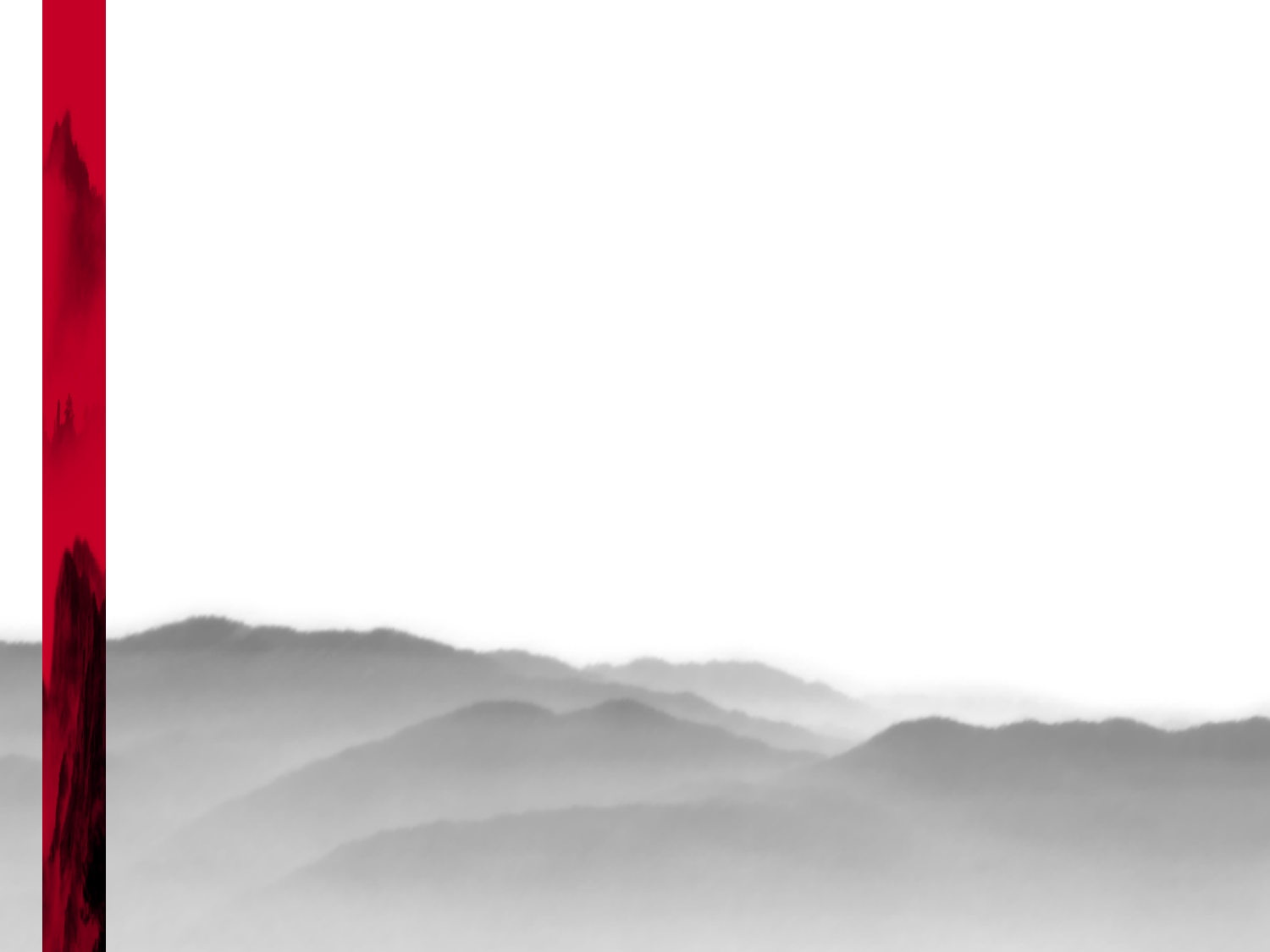

#
在(       )运算中，使用顺序表比链表好。  
A．插入      B．删除
     C．根据序号查找  D．根据元素值查找
带头结点的单链表head为空的判断条件是(      )。
A．head= =NULL
     B．head->next= =NULL
     C．head->next=head
     D．head!=NULL